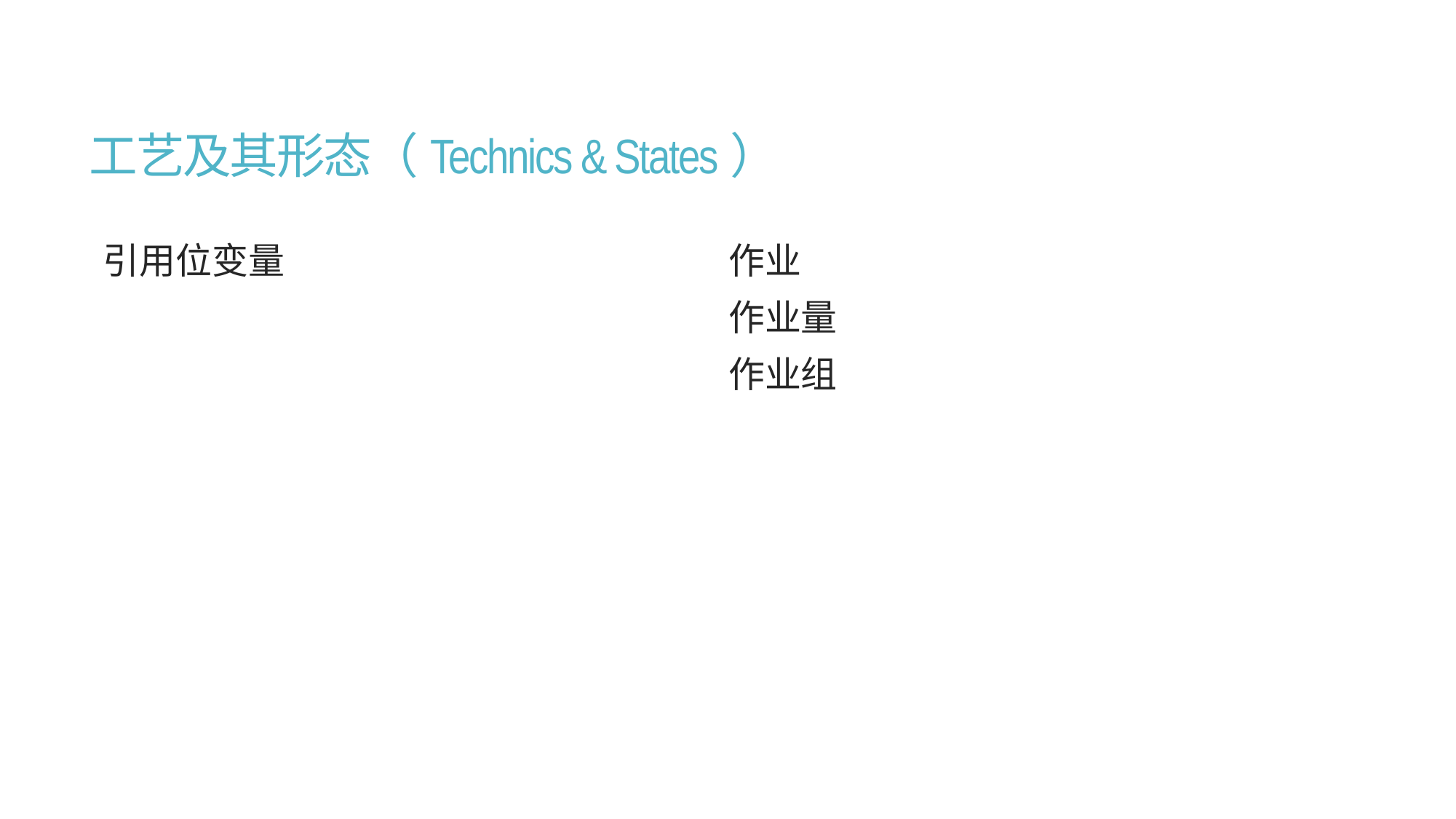

# 工艺及其形态（Technics & States）
引用位变量

作业
作业量
作业组